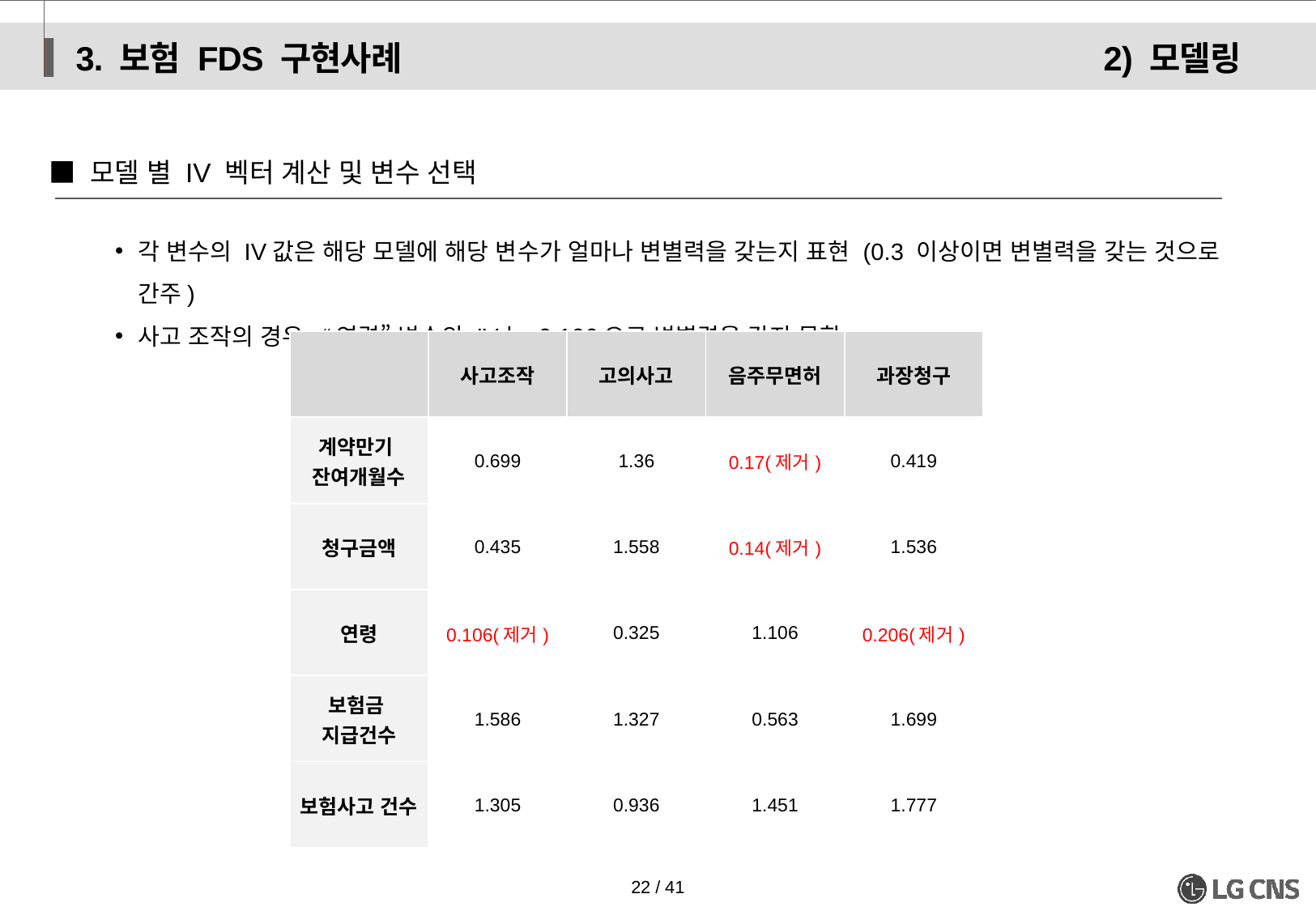

3. 보험 FDS 구현사례
2) 모델링
■ 모델 별 IV 벡터 계산 및 변수 선택
각 변수의 IV값은 해당 모델에 해당 변수가 얼마나 변별력을 갖는지 표현 (0.3 이상이면 변별력을 갖는 것으로 간주)
사고 조작의 경우, “연령” 변수의 IV는 0.106으로 변별력을 갖지 못함
|  | 사고조작 | 고의사고 | 음주무면허 | 과장청구 |
| --- | --- | --- | --- | --- |
| 계약만기 잔여개월수 | 0.699 | 1.36 | 0.17(제거) | 0.419 |
| 청구금액 | 0.435 | 1.558 | 0.14(제거) | 1.536 |
| 연령 | 0.106(제거) | 0.325 | 1.106 | 0.206(제거) |
| 보험금 지급건수 | 1.586 | 1.327 | 0.563 | 1.699 |
| 보험사고 건수 | 1.305 | 0.936 | 1.451 | 1.777 |